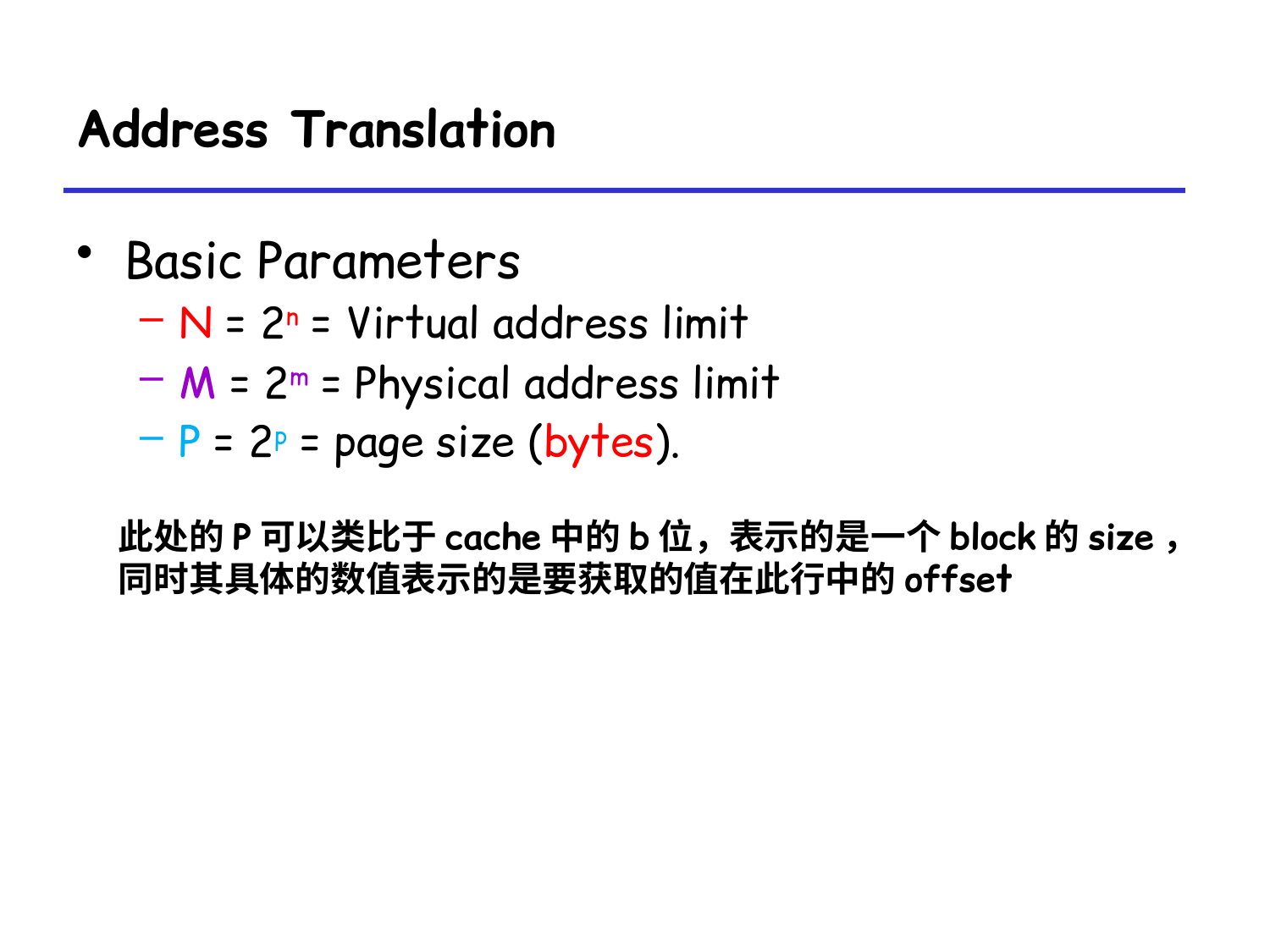

# Address Translation
Basic Parameters
N = 2n = Virtual address limit
M = 2m = Physical address limit
P = 2p = page size (bytes).

此处的P可以类比于cache中的b位，表示的是一个block的size，
同时其具体的数值表示的是要获取的值在此行中的offset
5